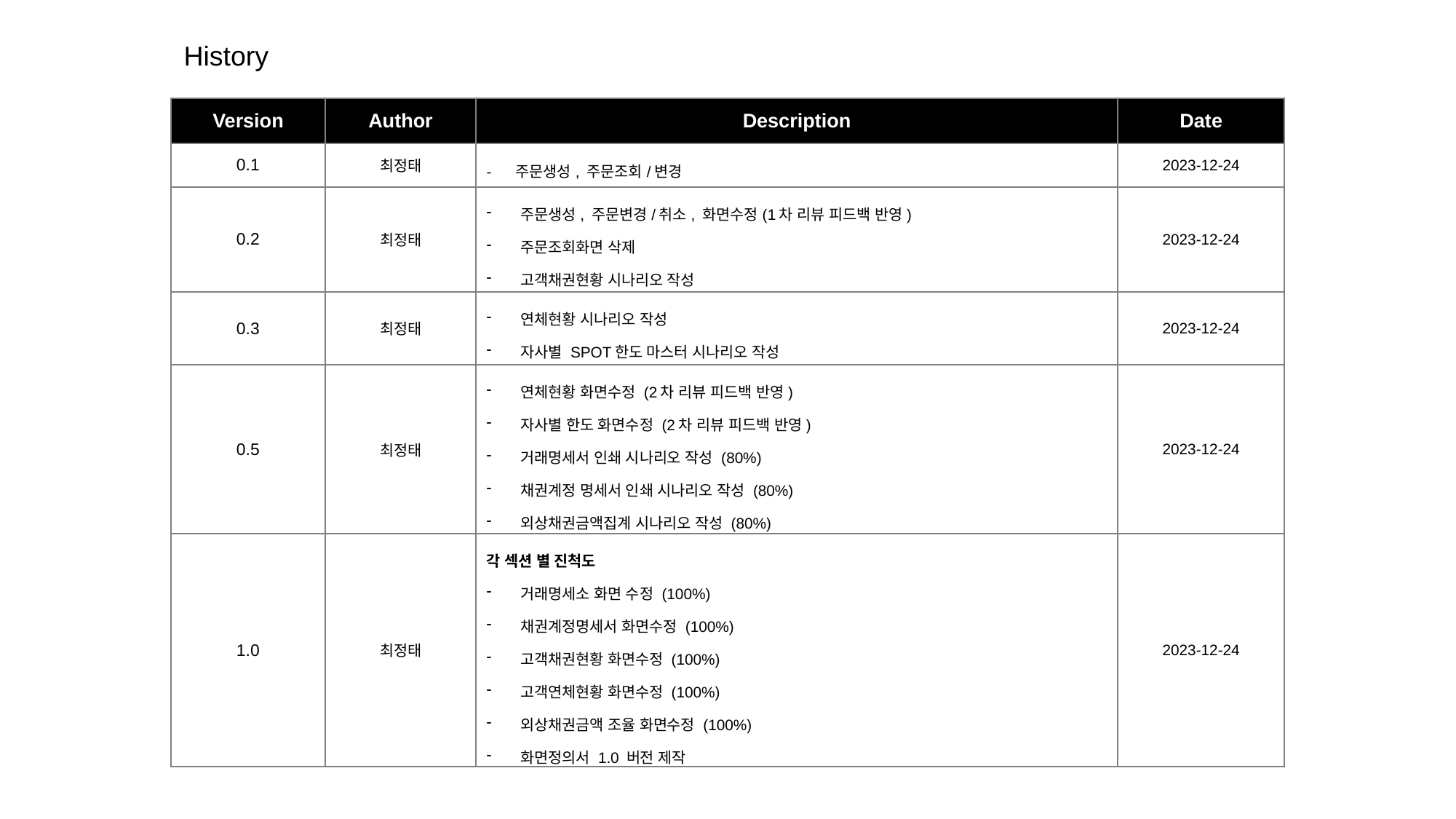

History
| Version | Author | Description | Date |
| --- | --- | --- | --- |
| 0.1 | 최정태 | - 주문생성, 주문조회/변경 | 2023-12-24 |
| 0.2 | 최정태 | 주문생성, 주문변경/취소, 화면수정(1차 리뷰 피드백 반영) 주문조회화면 삭제 고객채권현황 시나리오 작성 | 2023-12-24 |
| 0.3 | 최정태 | 연체현황 시나리오 작성 자사별 SPOT한도 마스터 시나리오 작성 | 2023-12-24 |
| 0.5 | 최정태 | 연체현황 화면수정 (2차 리뷰 피드백 반영) 자사별 한도 화면수정 (2차 리뷰 피드백 반영) 거래명세서 인쇄 시나리오 작성 (80%) 채권계정 명세서 인쇄 시나리오 작성 (80%) 외상채권금액집계 시나리오 작성 (80%) | 2023-12-24 |
| 1.0 | 최정태 | 각 섹션 별 진척도 거래명세소 화면 수정 (100%) 채권계정명세서 화면수정 (100%) 고객채권현황 화면수정 (100%) 고객연체현황 화면수정 (100%) 외상채권금액 조율 화면수정 (100%) 화면정의서 1.0 버전 제작 | 2023-12-24 |